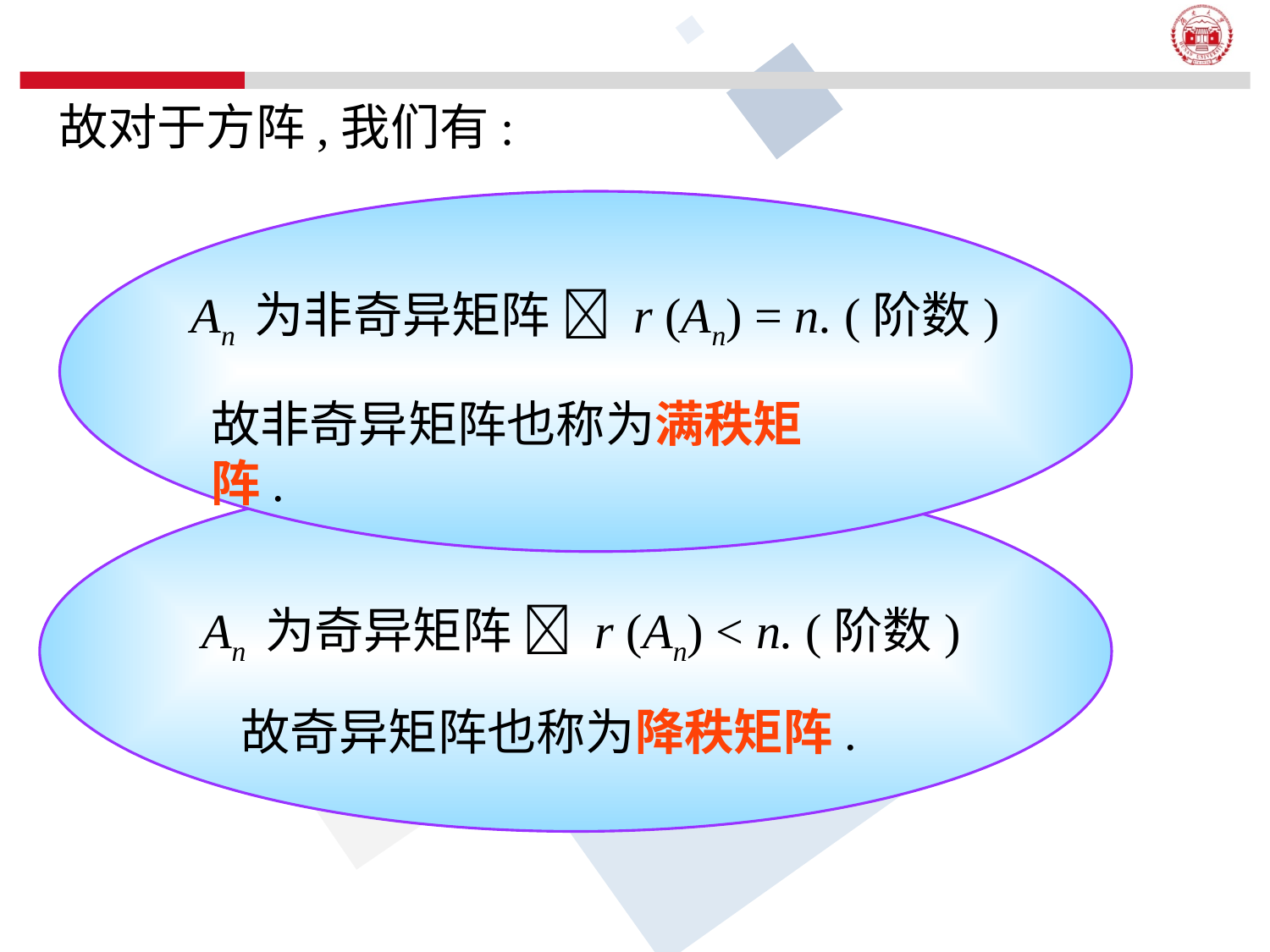

故对于方阵,我们有:

An 为非奇异矩阵 ⇔ r (An) = n. (阶数)
故非奇异矩阵也称为满秩矩阵.

An 为奇异矩阵 ⇔ r (An) < n. (阶数)
故奇异矩阵也称为降秩矩阵.